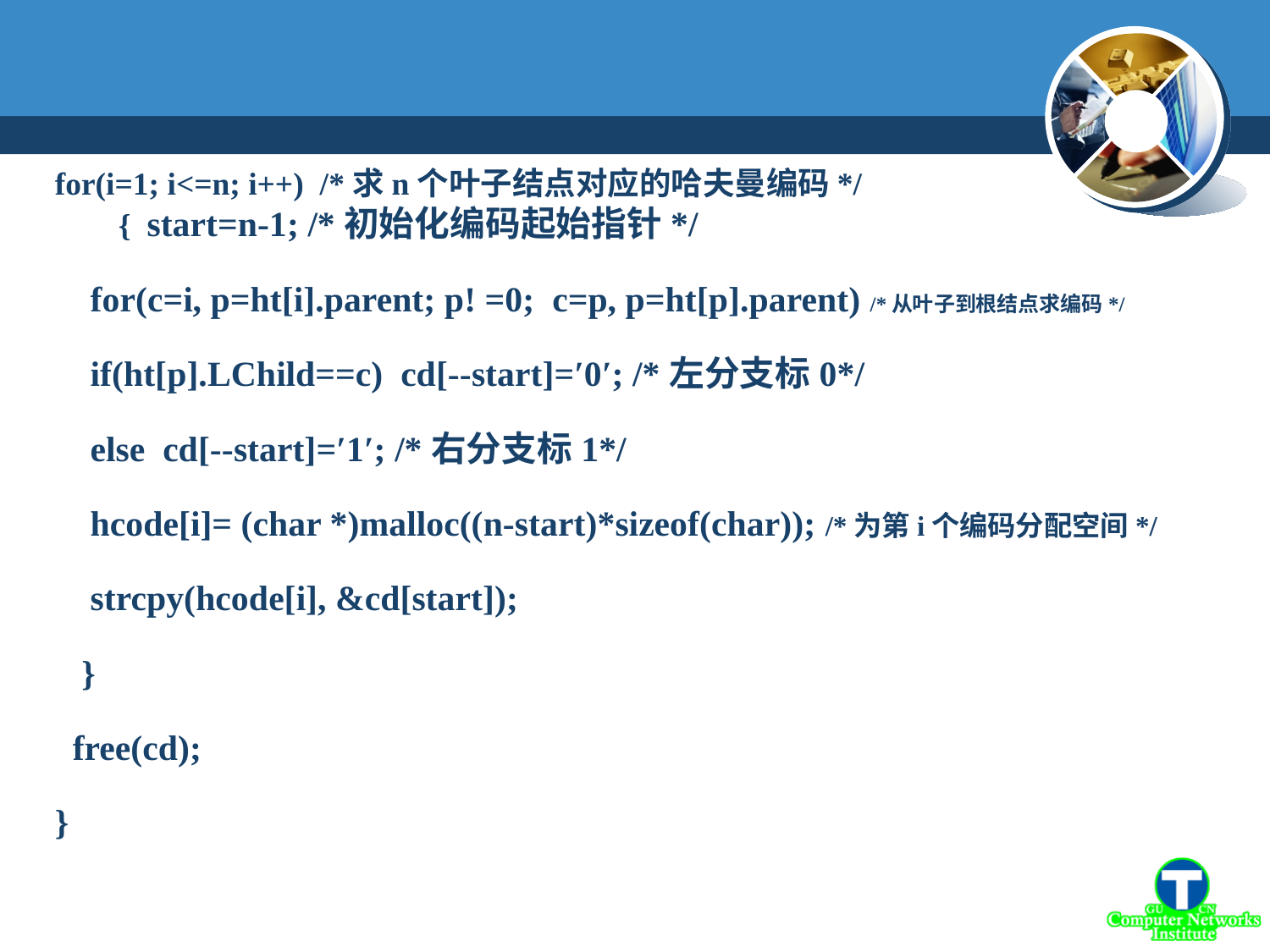

for(i=1; i<=n; i++)  /*求n个叶子结点对应的哈夫曼编码*/
{  start=n-1; /*初始化编码起始指针*/
    for(c=i, p=ht[i].parent; p! =0;  c=p, p=ht[p].parent) /*从叶子到根结点求编码*/
    if(ht[p].LChild==c)  cd[--start]=′0′; /*左分支标0*/
    else  cd[--start]=′1′; /*右分支标1*/
    hcode[i]= (char *)malloc((n-start)*sizeof(char)); /*为第i个编码分配空间*/
    strcpy(hcode[i], &cd[start]);
   }
  free(cd);
}
138